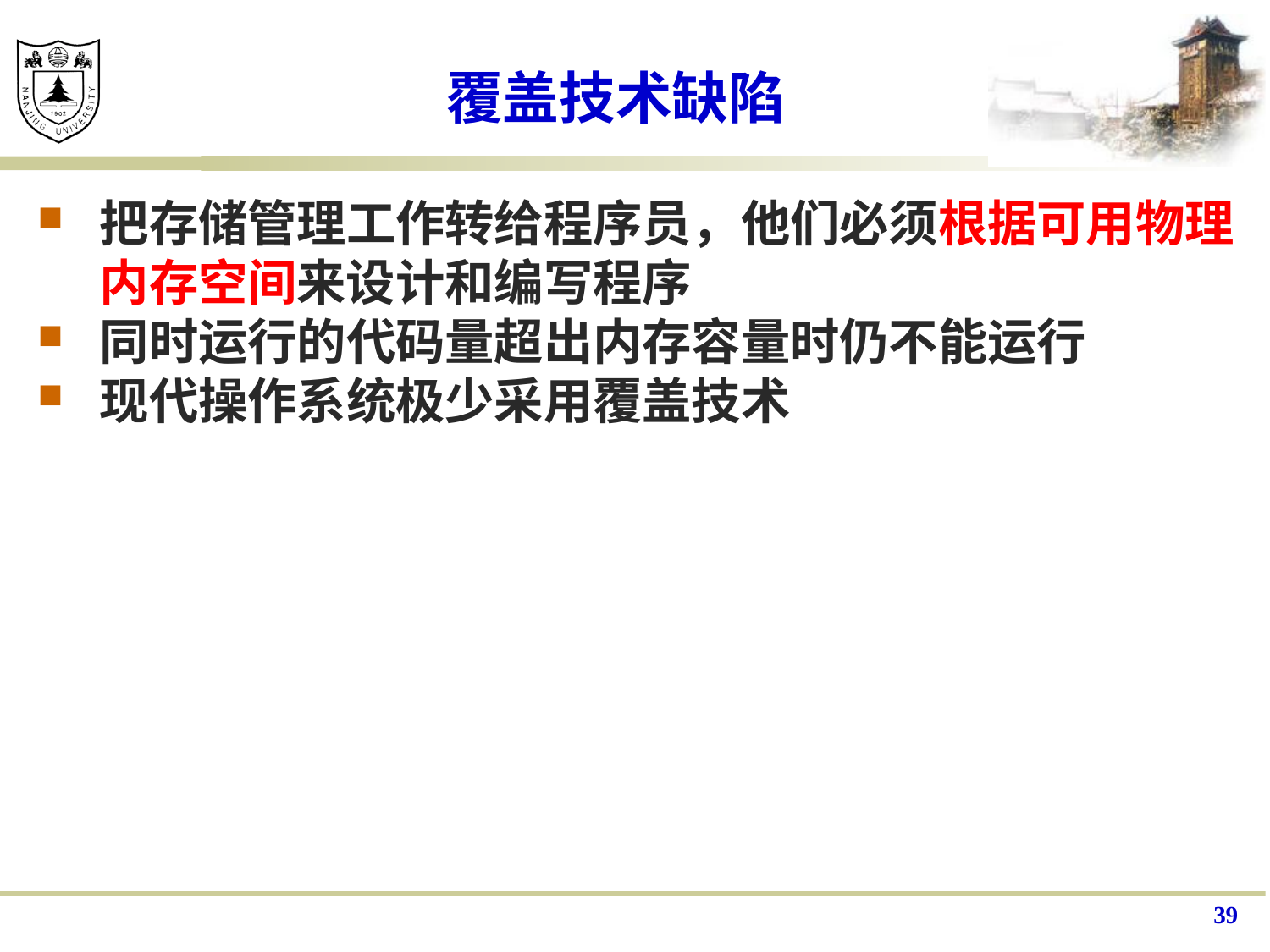

# 覆盖技术缺陷
把存储管理工作转给程序员，他们必须根据可用物理内存空间来设计和编写程序
同时运行的代码量超出内存容量时仍不能运行
现代操作系统极少采用覆盖技术

39